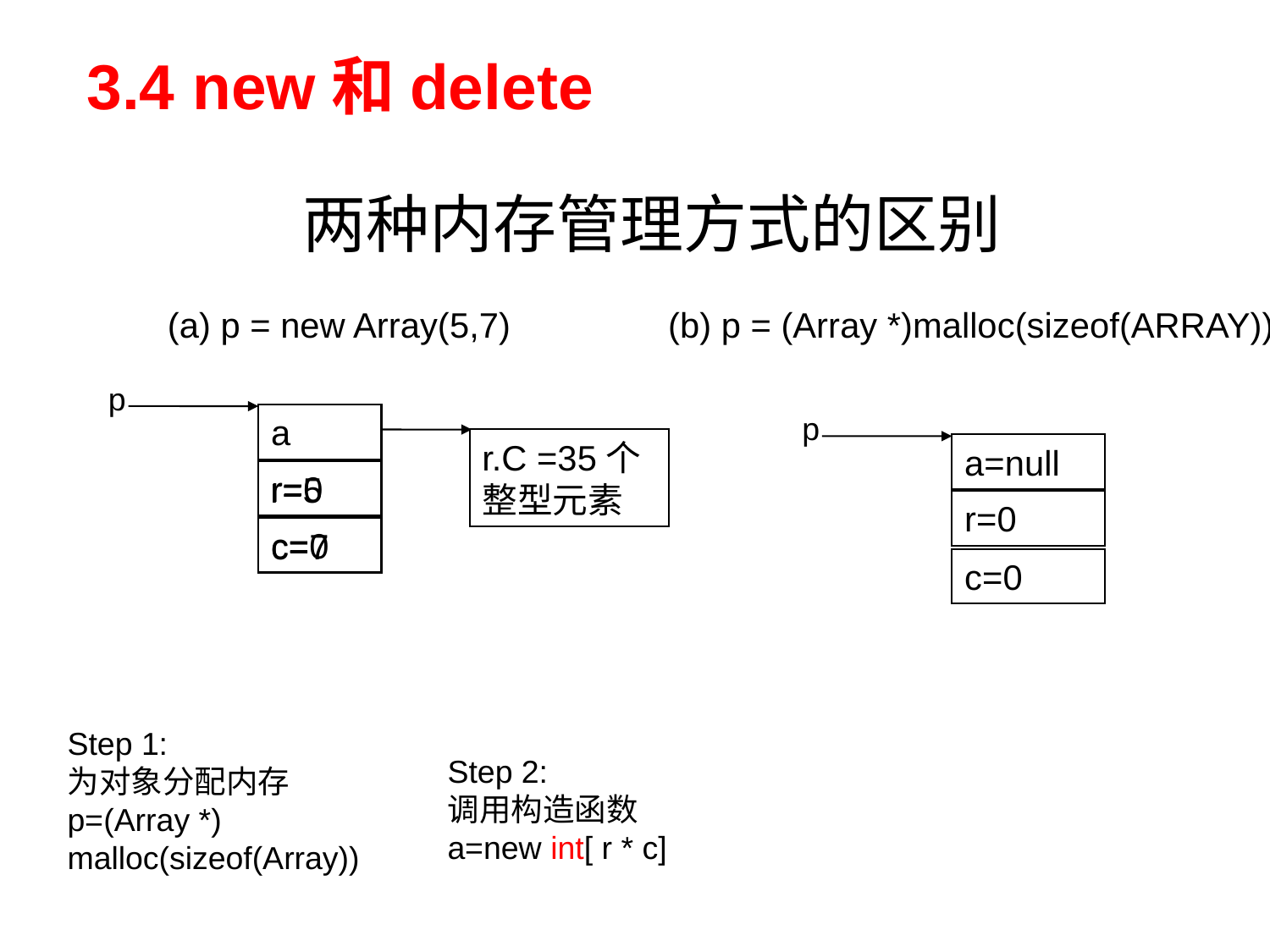

# 3.4 new和delete
两种内存管理方式的区别
(a) p = new Array(5,7)
(b) p = (Array *)malloc(sizeof(ARRAY))
p
p
a

r.C =35个
整型元素

a=null

r=0
r=5
r=0
c=0
c=7
c=0
Step 1:
为对象分配内存
p=(Array *)
malloc(sizeof(Array))
Step 2:
调用构造函数
a=new int[ r * c]